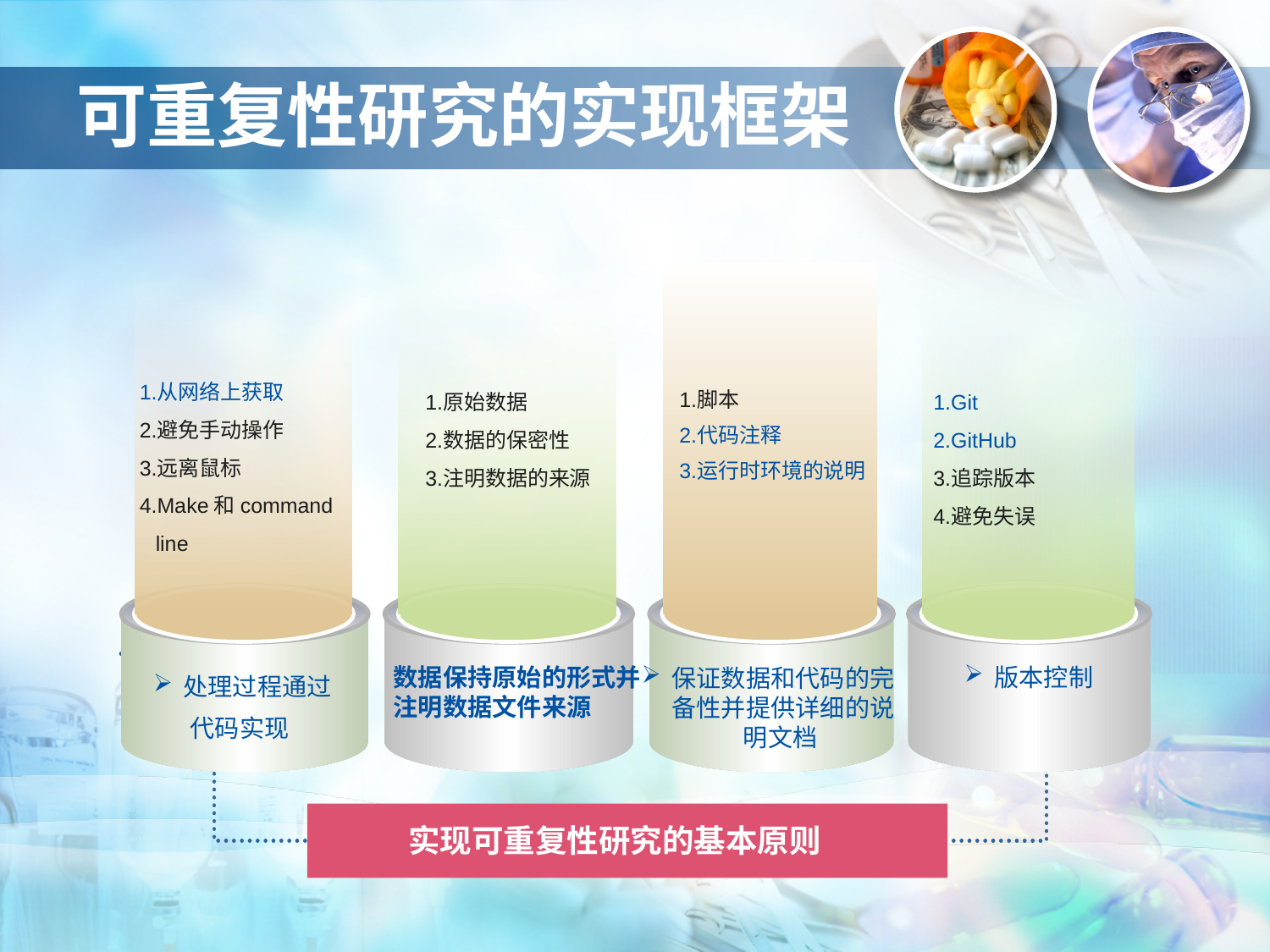

# 可重复性研究的实现框架

从网络上获取
避免手动操作
远离鼠标
Make和command line
原始数据
数据的保密性
注明数据的来源
脚本
代码注释
运行时环境的说明
Git
GitHub
追踪版本
避免失误

数据保持原始的形式并注明数据文件来源
版本控制
保证数据和代码的完备性并提供详细的说明文档
处理过程通过
代码实现

实现可重复性研究的基本原则